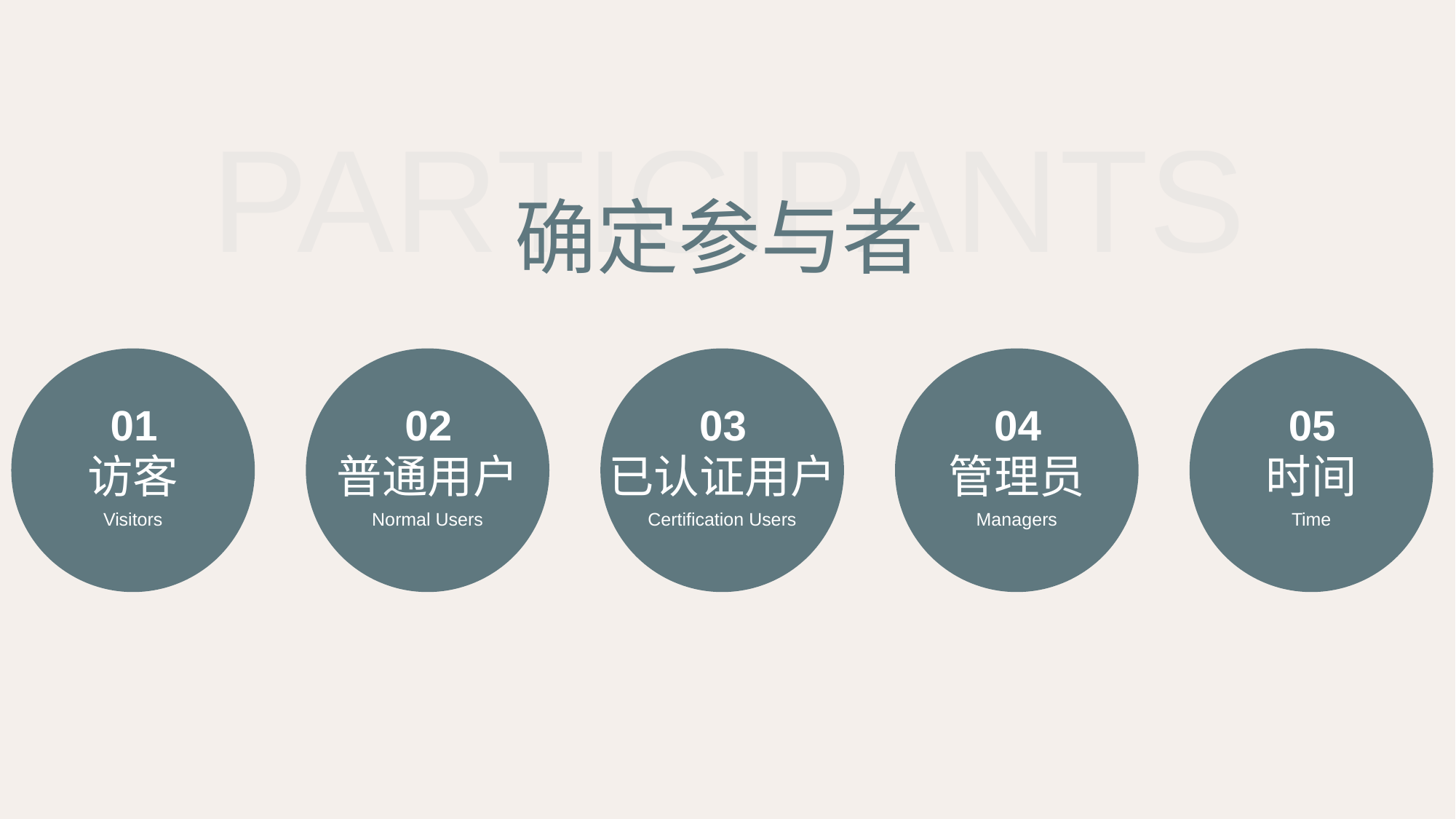

PARTICIPANTS
确定参与者

01
访客
Visitors

02
普通用户
Normal Users

03
已认证用户
Certification Users

04
管理员
Managers

05
时间
Time